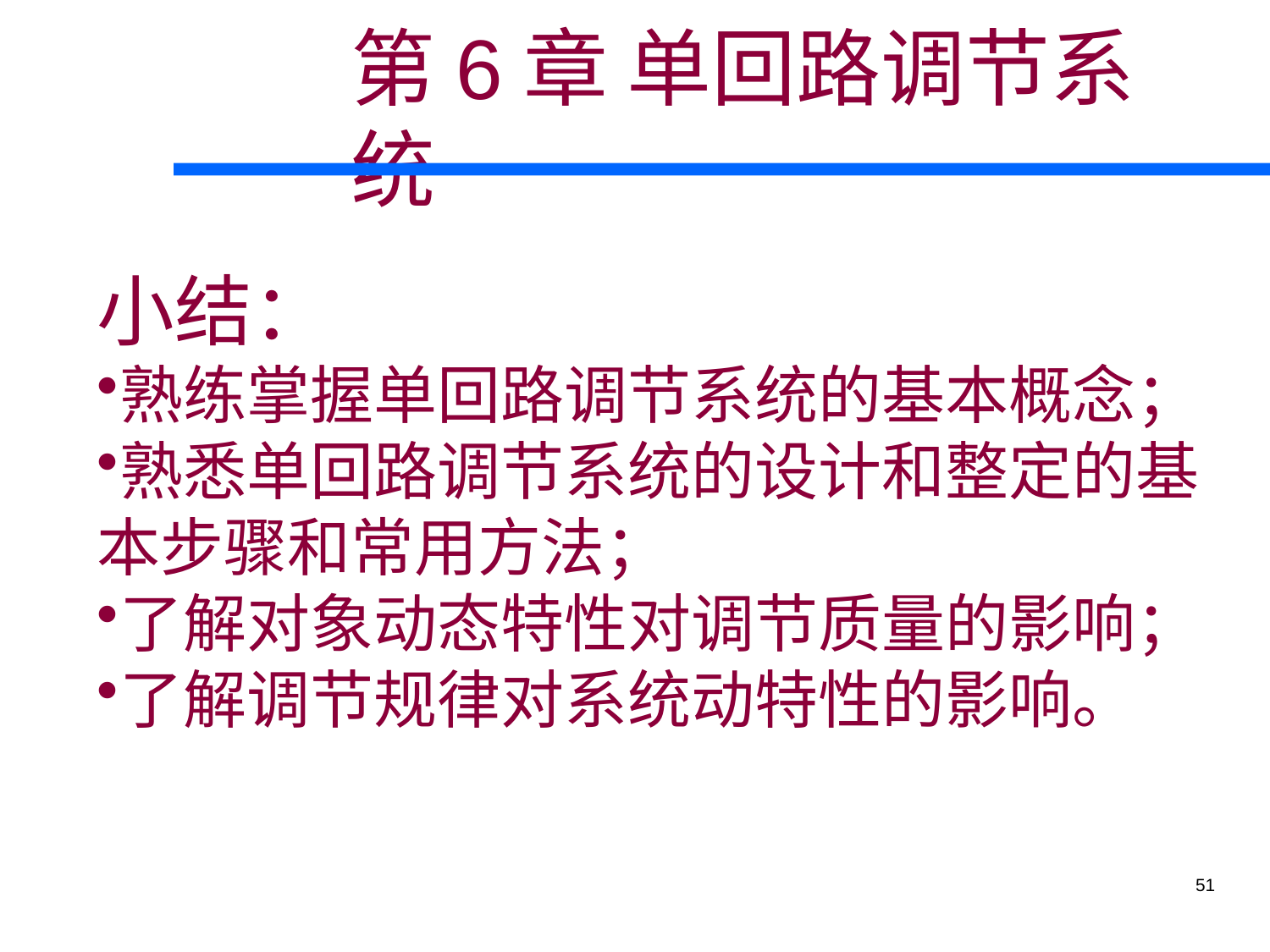

# 第6章 单回路调节系统

小结：
熟练掌握单回路调节系统的基本概念；
熟悉单回路调节系统的设计和整定的基本步骤和常用方法；
了解对象动态特性对调节质量的影响；
了解调节规律对系统动特性的影响。

51